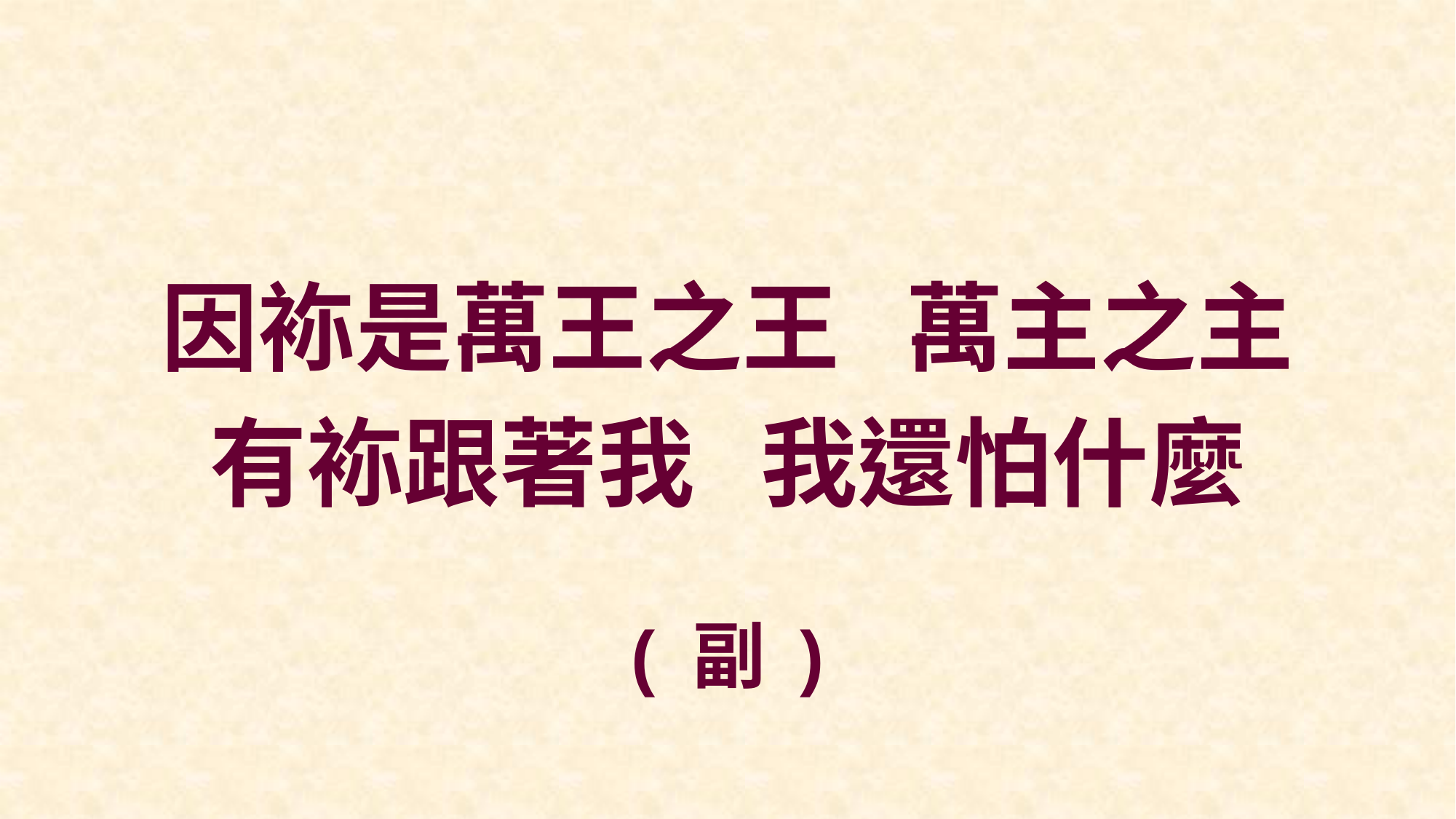

因袮是萬王之王   萬主之主
有袮跟著我   我還怕什麼
( 副 )